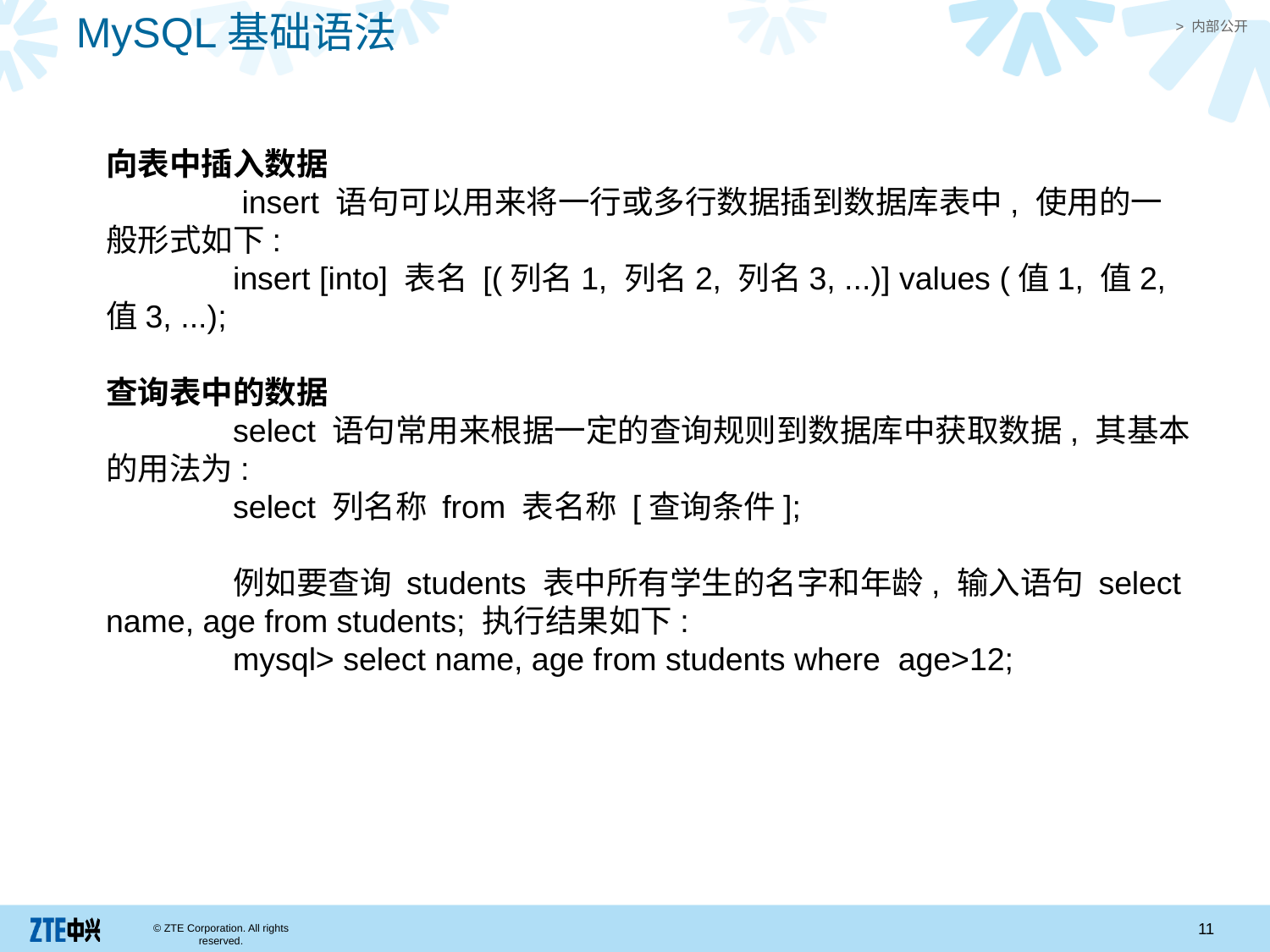

MySQL基础语法
向表中插入数据
	 insert 语句可以用来将一行或多行数据插到数据库表中, 使用的一般形式如下:
	insert [into] 表名 [(列名1, 列名2, 列名3, ...)] values (值1, 值2, 值3, ...);

查询表中的数据
	select 语句常用来根据一定的查询规则到数据库中获取数据, 其基本的用法为:
	select 列名称 from 表名称 [查询条件];

	例如要查询 students 表中所有学生的名字和年龄, 输入语句 select name, age from students; 执行结果如下:
	mysql> select name, age from students where  age>12;

11